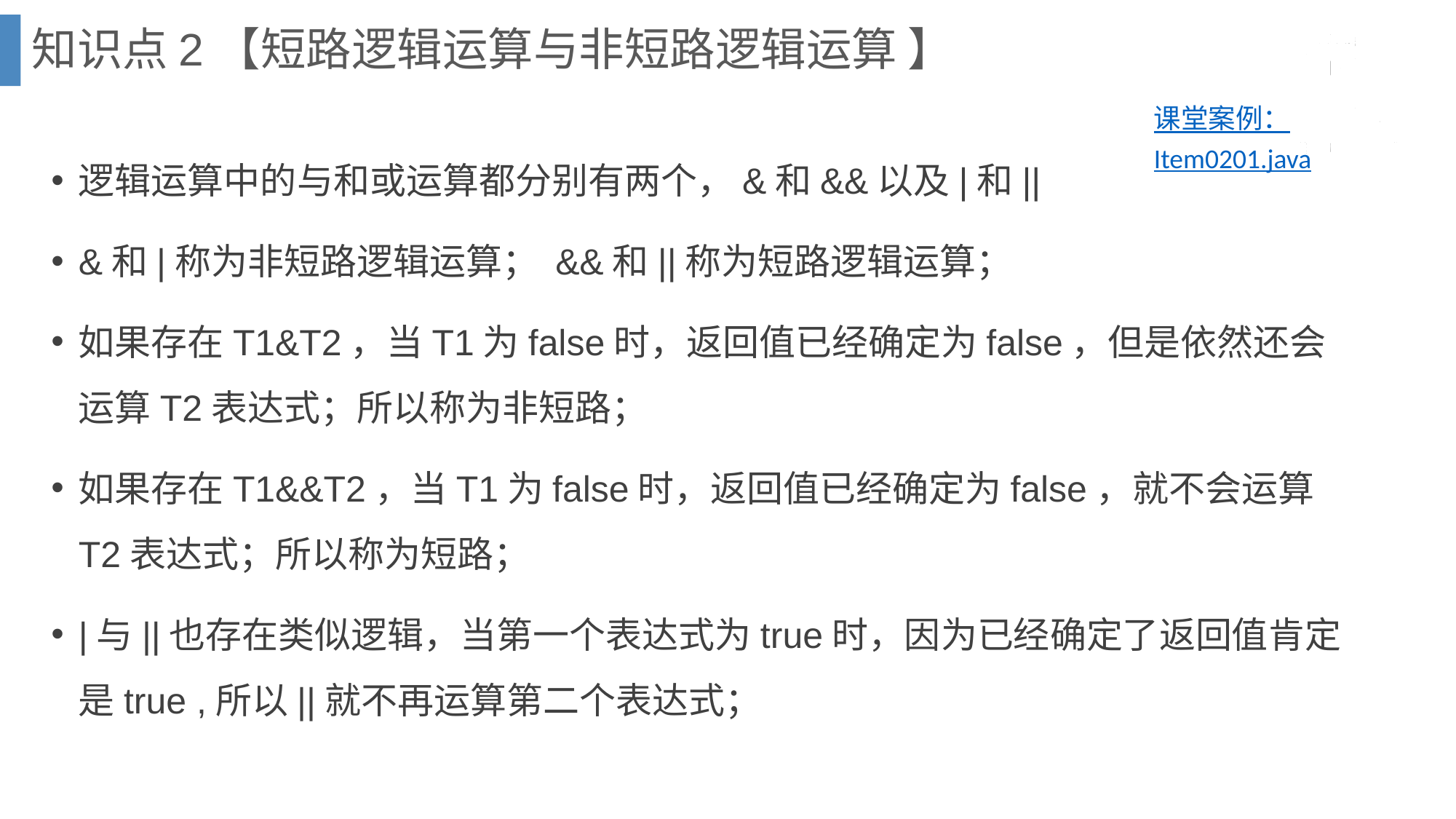

知识点2【短路逻辑运算与非短路逻辑运算 】
课堂案例：Item0201.java
逻辑运算中的与和或运算都分别有两个，&和&&以及|和||
&和|称为非短路逻辑运算； &&和||称为短路逻辑运算；
如果存在T1&T2，当T1为false时，返回值已经确定为false，但是依然还会运算T2表达式；所以称为非短路；
如果存在T1&&T2，当T1为false时，返回值已经确定为false，就不会运算T2表达式；所以称为短路；
|与||也存在类似逻辑，当第一个表达式为true时，因为已经确定了返回值肯定是true ,所以||就不再运算第二个表达式；